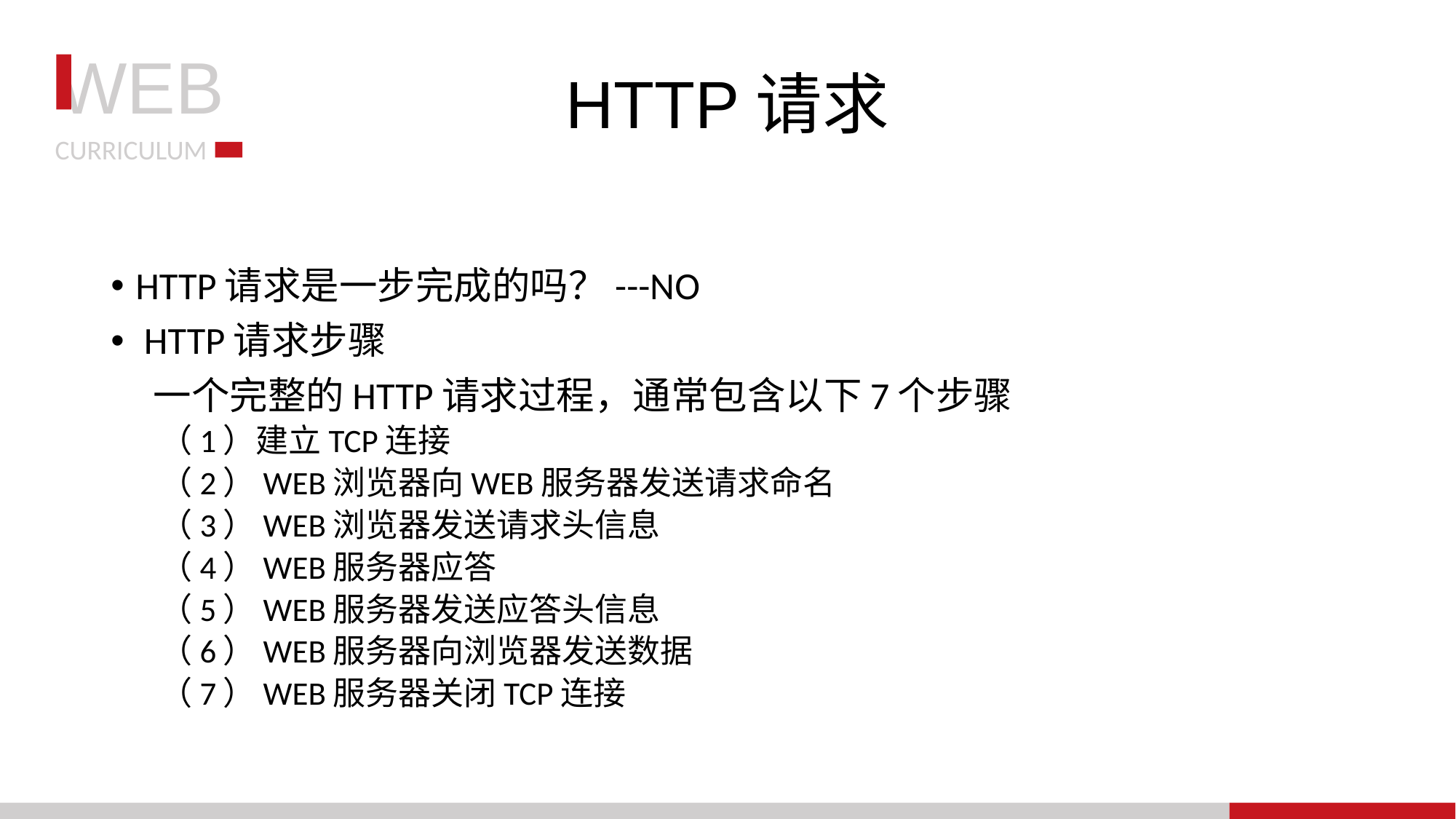

# HTTP请求

HTTP请求是一步完成的吗？---NO
 HTTP请求步骤
    一个完整的HTTP请求过程，通常包含以下7个步骤
（1）建立TCP连接
（2）WEB浏览器向WEB服务器发送请求命名
（3）WEB浏览器发送请求头信息
（4）WEB服务器应答
（5）WEB服务器发送应答头信息
（6）WEB服务器向浏览器发送数据
（7）WEB服务器关闭TCP连接